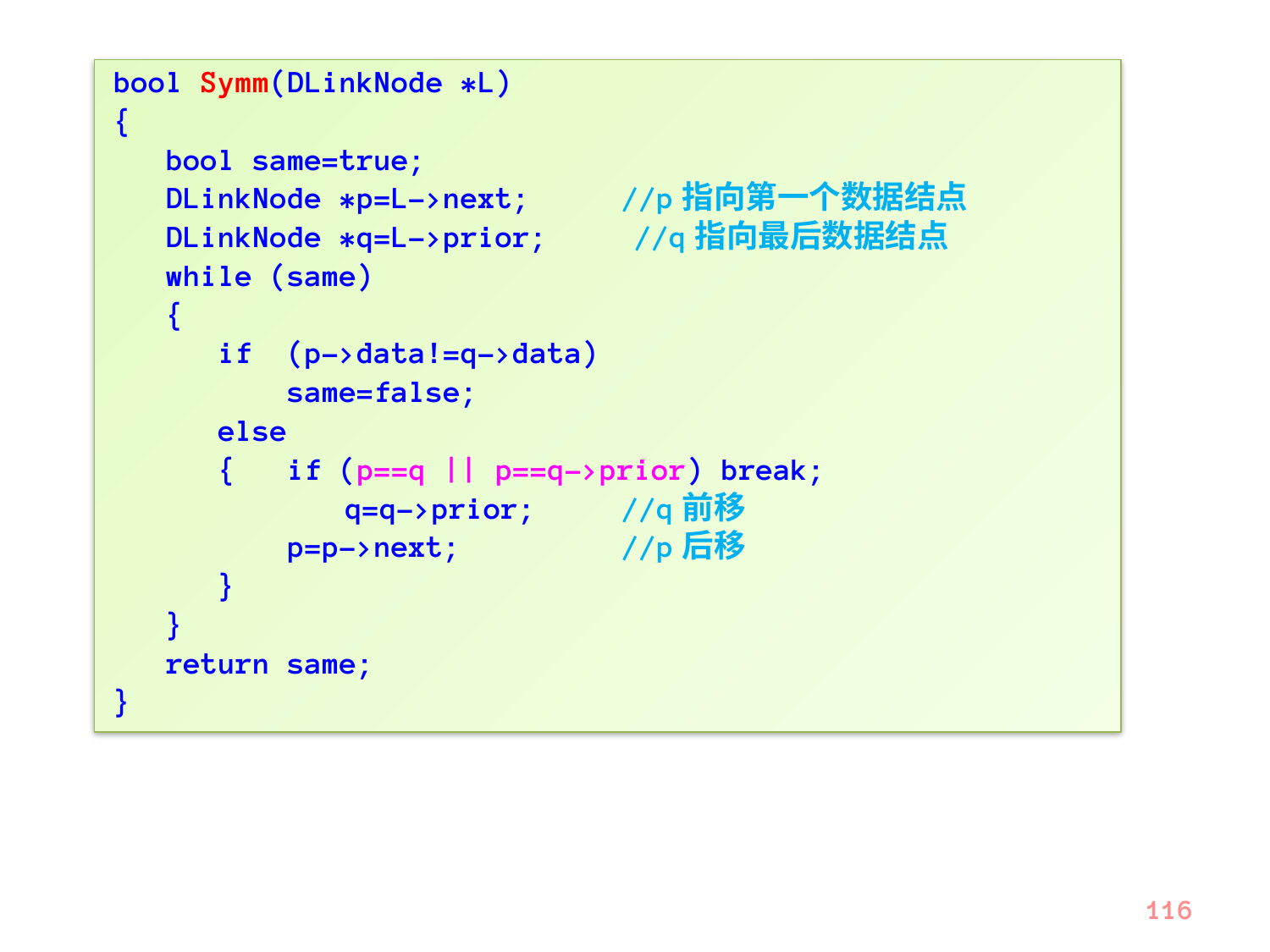

bool Symm(DLinkNode *L)
{
   bool same=true;
   DLinkNode *p=L->next;	//p指向第一个数据结点
   DLinkNode *q=L->prior;     //q指向最后数据结点
   while (same)
   {
      if  (p->data!=q->data)
          same=false;
      else
      {   if (p==q || p==q->prior) break;
	      q=q->prior;	//q前移
          p=p->next;		//p后移
      }
   }
   return same;
}
116